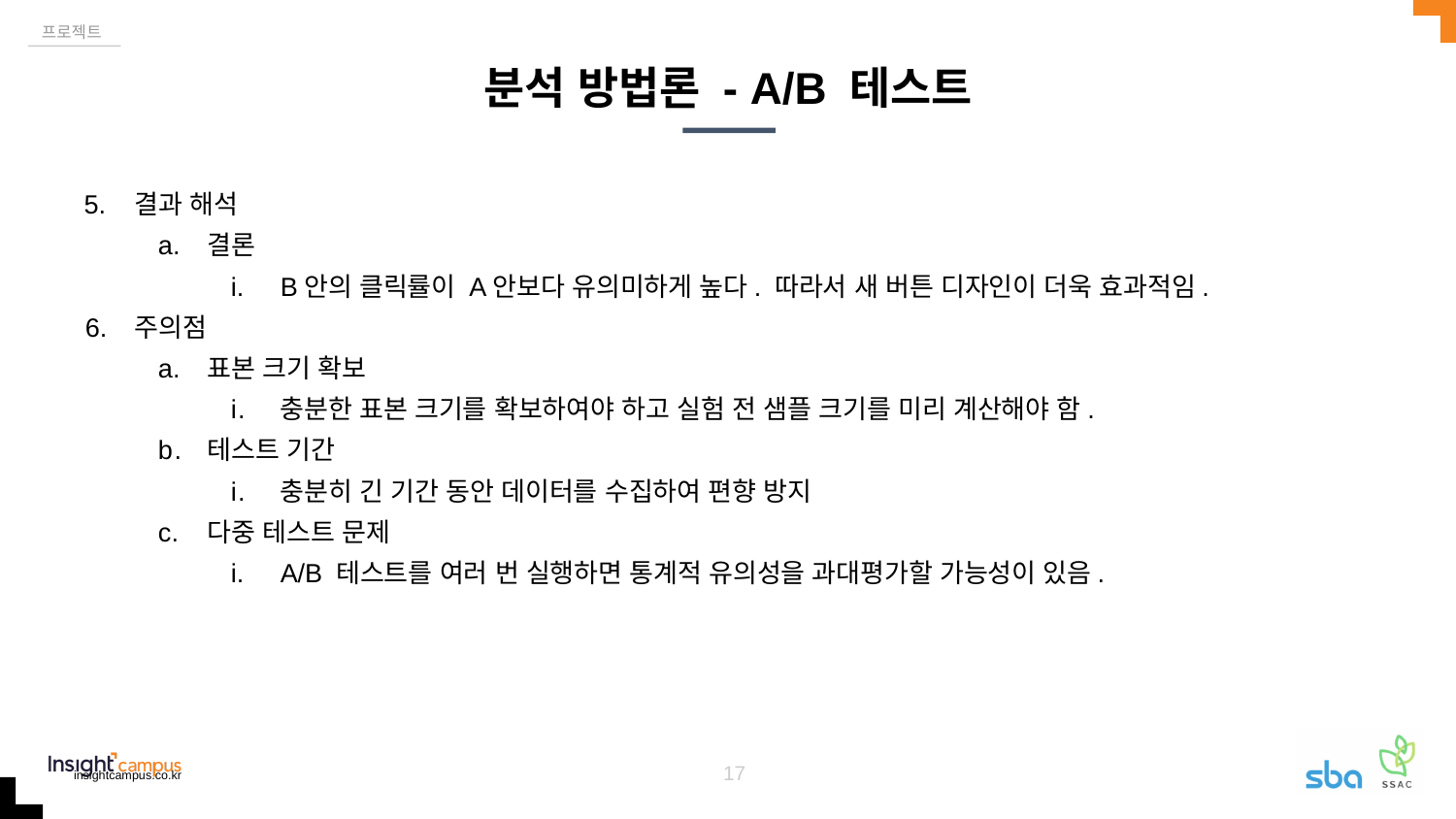

프로젝트
# 분석 방법론 - A/B 테스트
결과 해석
결론
B안의 클릭률이 A안보다 유의미하게 높다. 따라서 새 버튼 디자인이 더욱 효과적임.
주의점
표본 크기 확보
충분한 표본 크기를 확보하여야 하고 실험 전 샘플 크기를 미리 계산해야 함.
테스트 기간
충분히 긴 기간 동안 데이터를 수집하여 편향 방지
다중 테스트 문제
A/B 테스트를 여러 번 실행하면 통계적 유의성을 과대평가할 가능성이 있음.
17